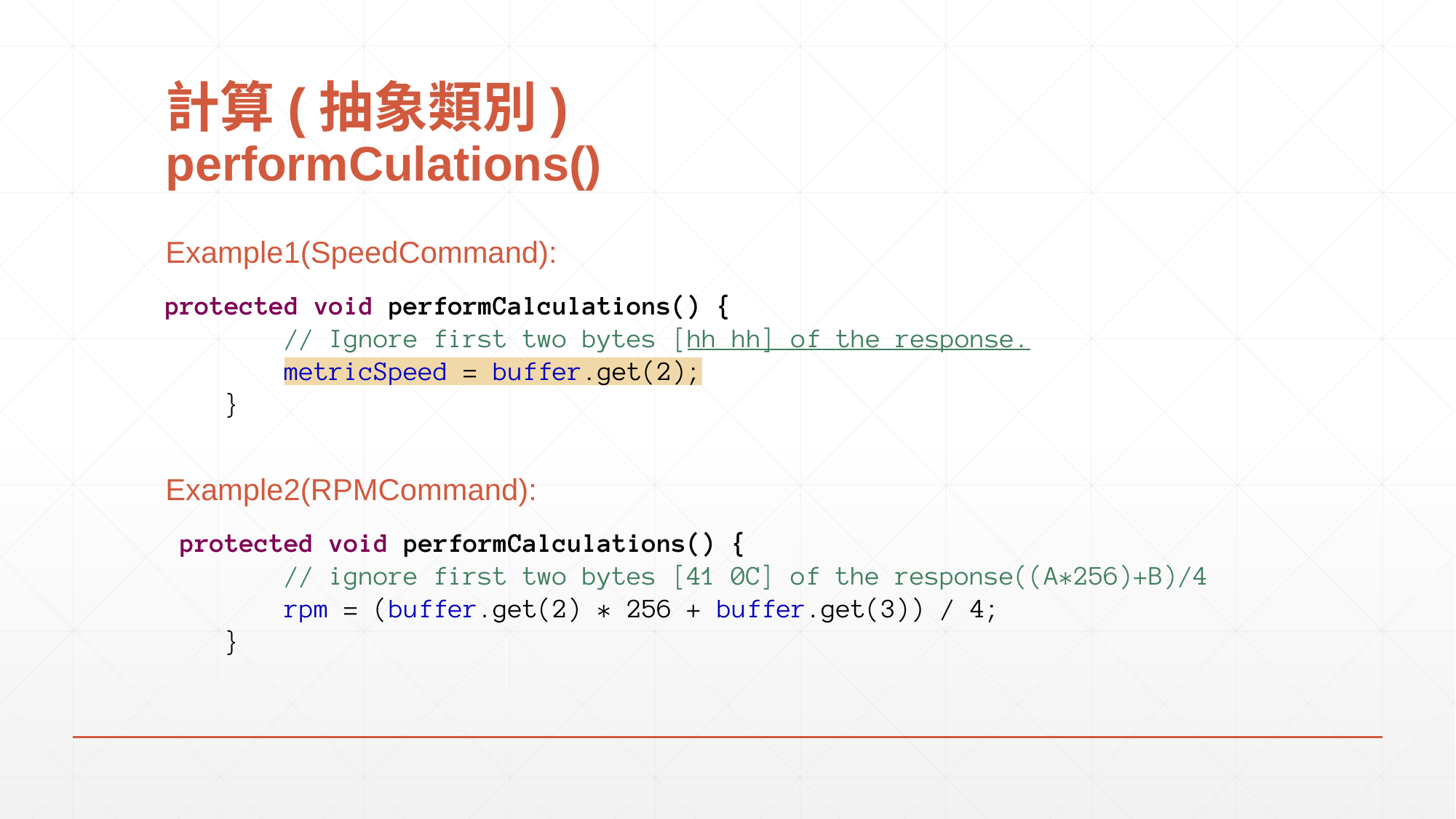

# 計算(抽象類別) performCulations()
Example1(SpeedCommand):
protected void performCalculations() {
        // Ignore first two bytes [hh hh] of the response.
        metricSpeed = buffer.get(2);
    }
Example2(RPMCommand):
 protected void performCalculations() {
        // ignore first two bytes [41 0C] of the response((A*256)+B)/4
        rpm = (buffer.get(2) * 256 + buffer.get(3)) / 4;
    }